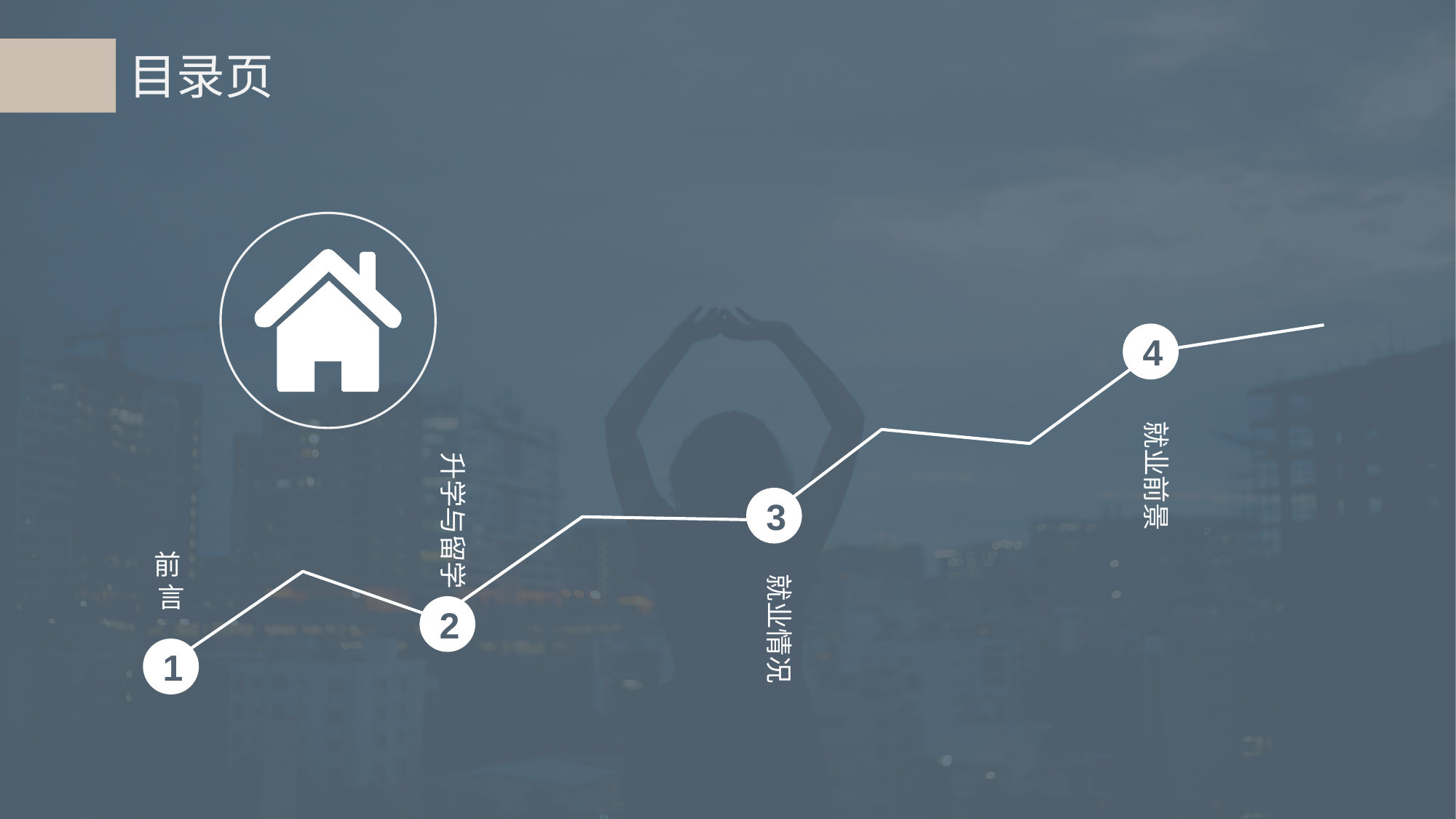

目录页

4

就业前景
升学与留学
3
前
言
就业情况
2
1